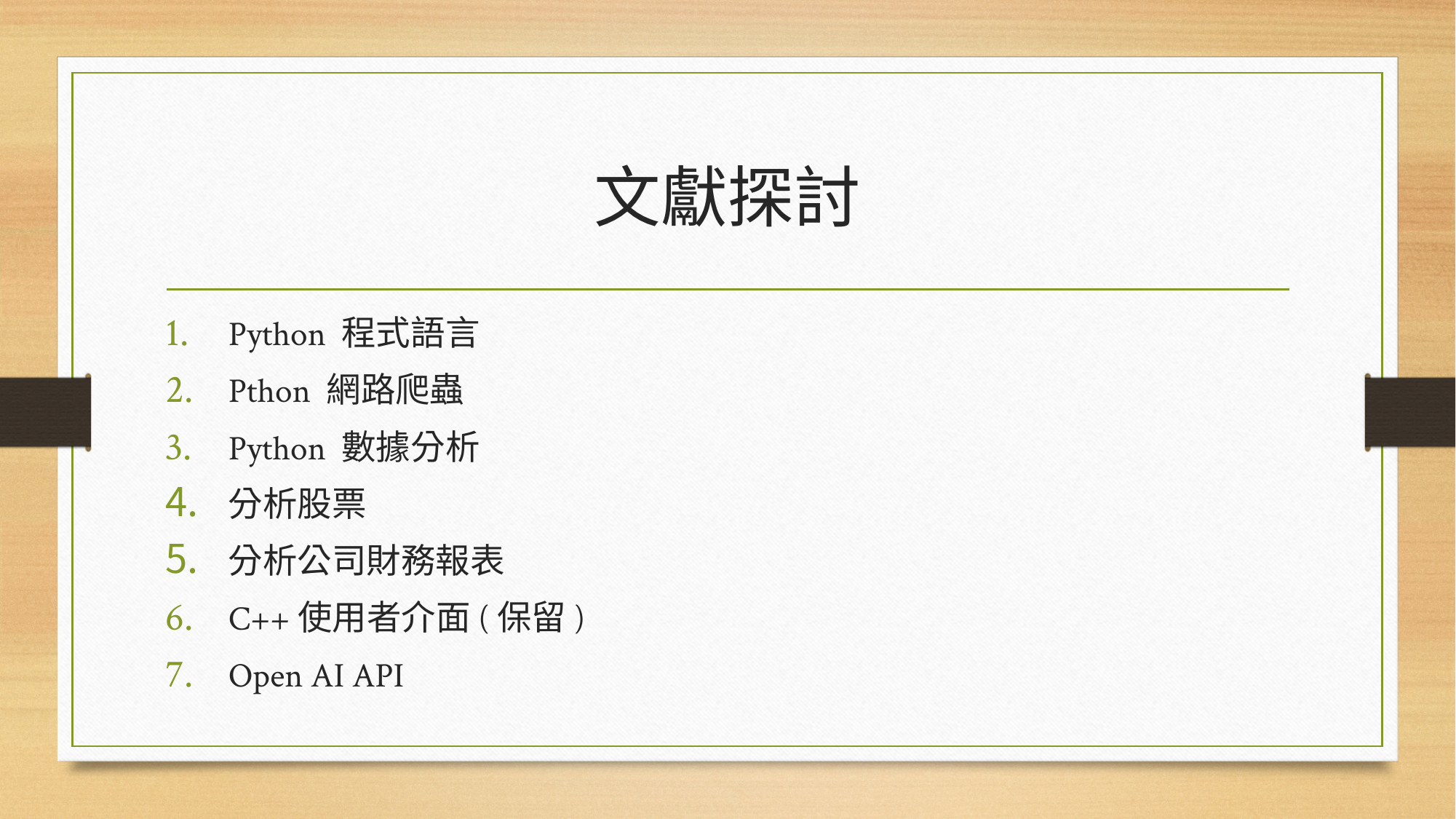

# 文獻探討
Python 程式語言
Pthon 網路爬蟲
Python 數據分析
分析股票
分析公司財務報表
C++使用者介面(保留)
Open AI API